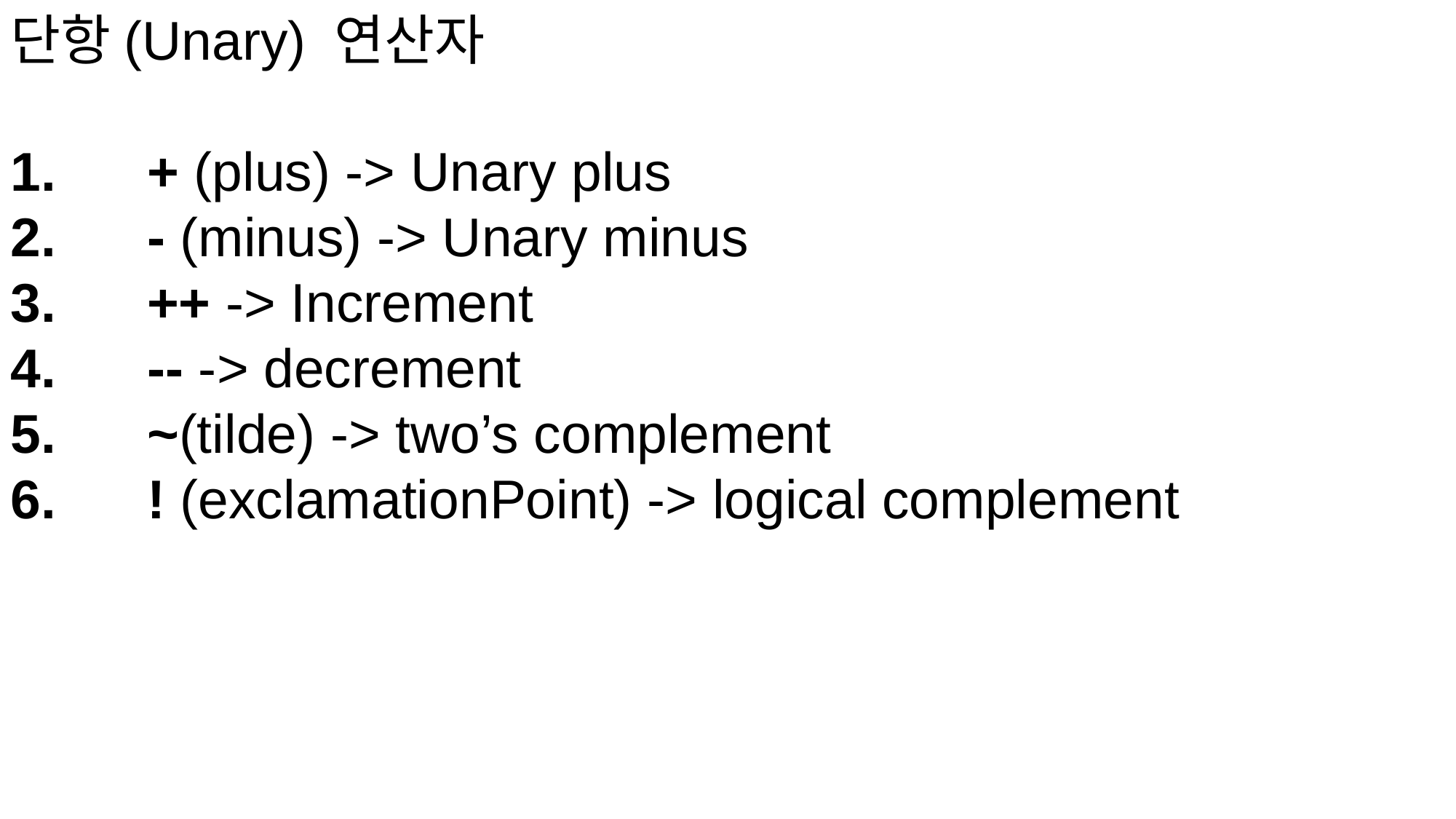

단항(Unary) 연산자

+ (plus) -> Unary plus
- (minus) -> Unary minus
++ -> Increment
-- -> decrement
~(tilde) -> two’s complement
! (exclamationPoint) -> logical complement